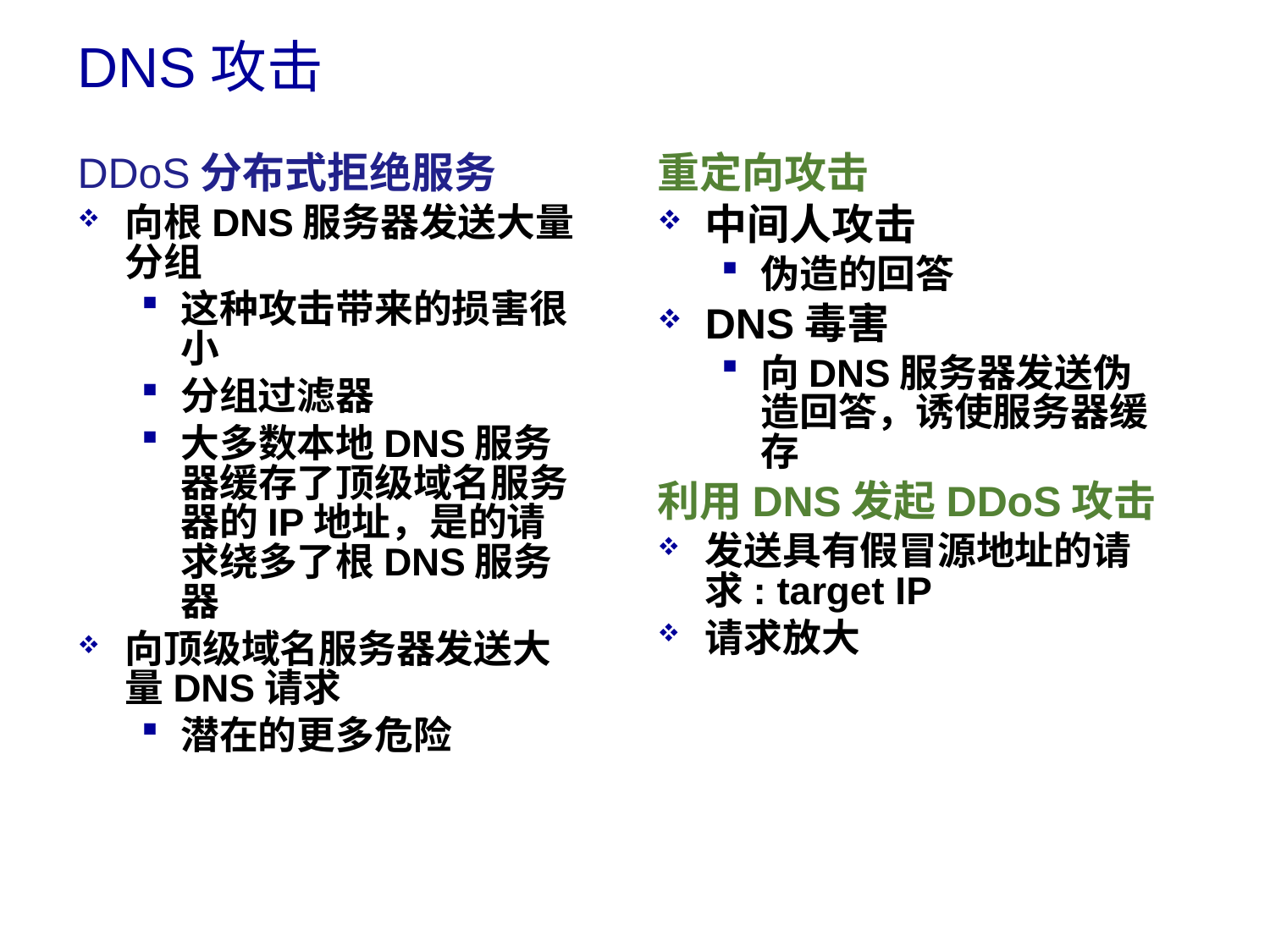

DNS攻击
DDoS分布式拒绝服务
向根DNS服务器发送大量分组
这种攻击带来的损害很小
分组过滤器
大多数本地DNS服务器缓存了顶级域名服务器的IP地址，是的请求绕多了根DNS服务器
向顶级域名服务器发送大量DNS请求
潜在的更多危险

重定向攻击
中间人攻击
伪造的回答
DNS毒害
向DNS服务器发送伪造回答，诱使服务器缓存
利用DNS发起DDoS攻击
发送具有假冒源地址的请求: target IP
请求放大